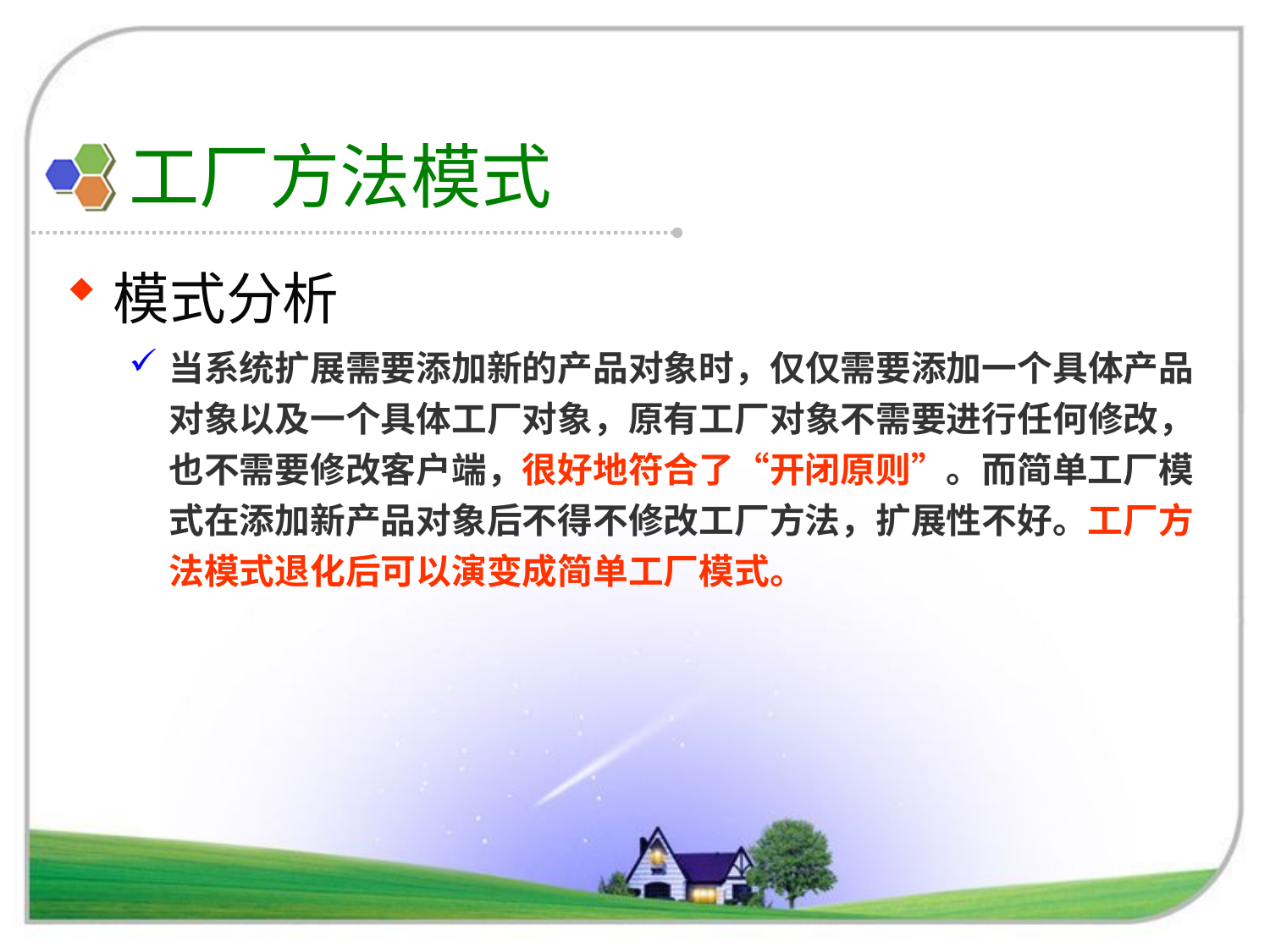

# 工厂方法模式
模式分析
当系统扩展需要添加新的产品对象时，仅仅需要添加一个具体产品对象以及一个具体工厂对象，原有工厂对象不需要进行任何修改，也不需要修改客户端，很好地符合了“开闭原则”。而简单工厂模式在添加新产品对象后不得不修改工厂方法，扩展性不好。工厂方法模式退化后可以演变成简单工厂模式。